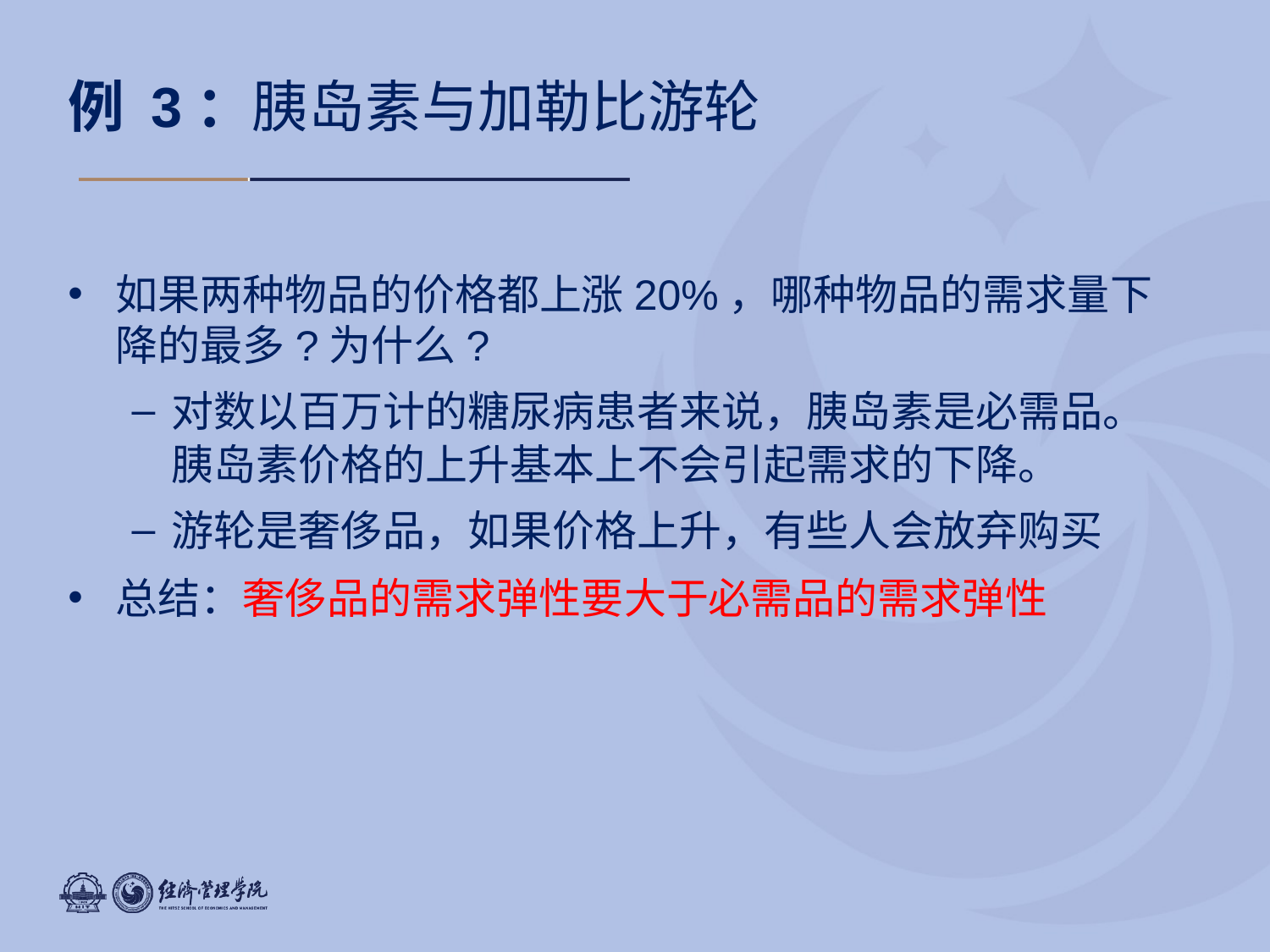

例 3：胰岛素与加勒比游轮
0
如果两种物品的价格都上涨20%，哪种物品的需求量下降的最多?为什么?
对数以百万计的糖尿病患者来说，胰岛素是必需品。胰岛素价格的上升基本上不会引起需求的下降。
游轮是奢侈品，如果价格上升，有些人会放弃购买
总结：奢侈品的需求弹性要大于必需品的需求弹性